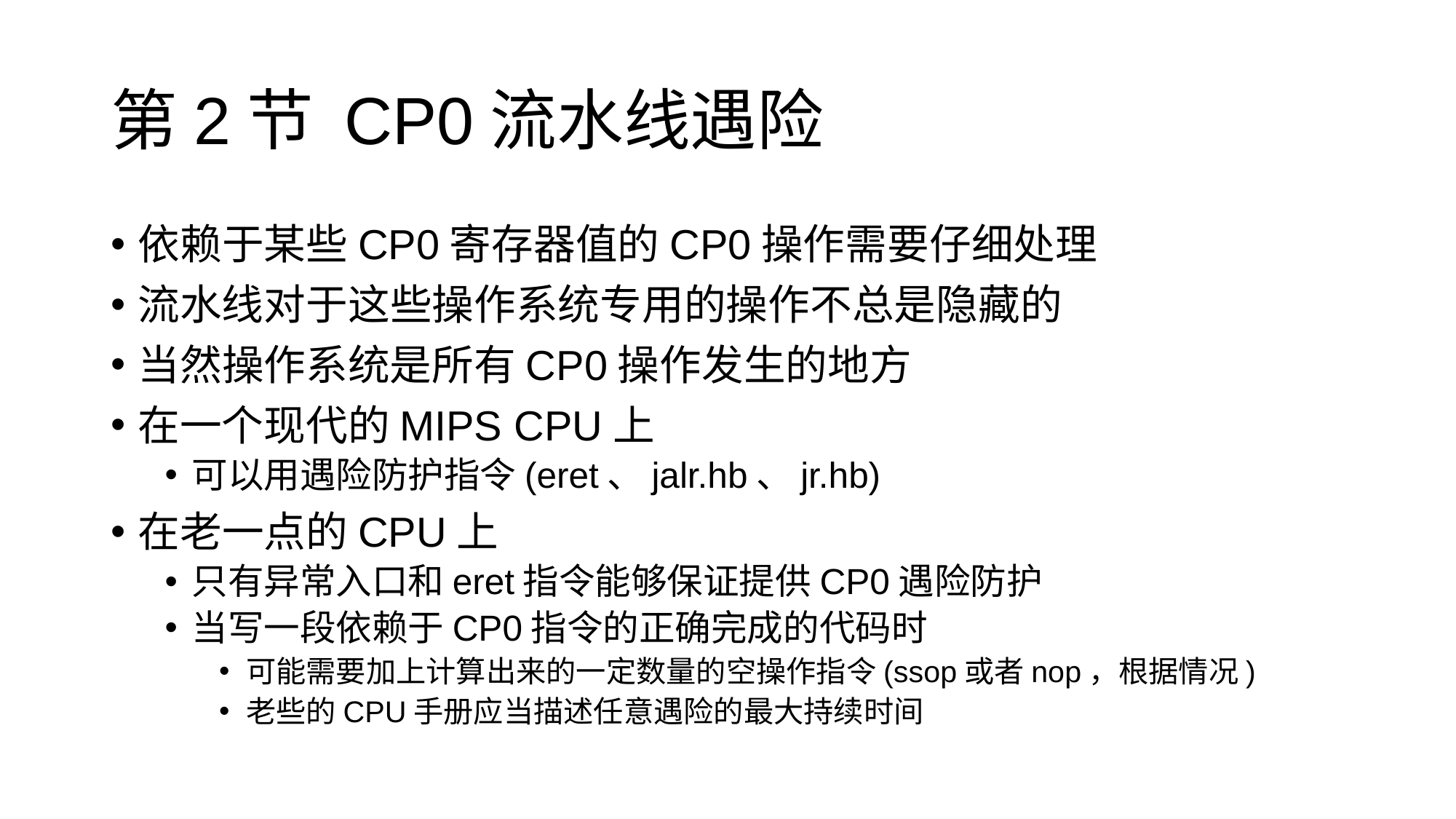

# 第2节 CP0流水线遇险
依赖于某些CP0寄存器值的CP0操作需要仔细处理
流水线对于这些操作系统专用的操作不总是隐藏的
当然操作系统是所有CP0操作发生的地方
在一个现代的MIPS CPU上
可以用遇险防护指令(eret、jalr.hb、jr.hb)
在老一点的CPU上
只有异常入口和eret指令能够保证提供CP0遇险防护
当写一段依赖于CP0指令的正确完成的代码时
可能需要加上计算出来的一定数量的空操作指令(ssop或者nop，根据情况)
老些的CPU手册应当描述任意遇险的最大持续时间